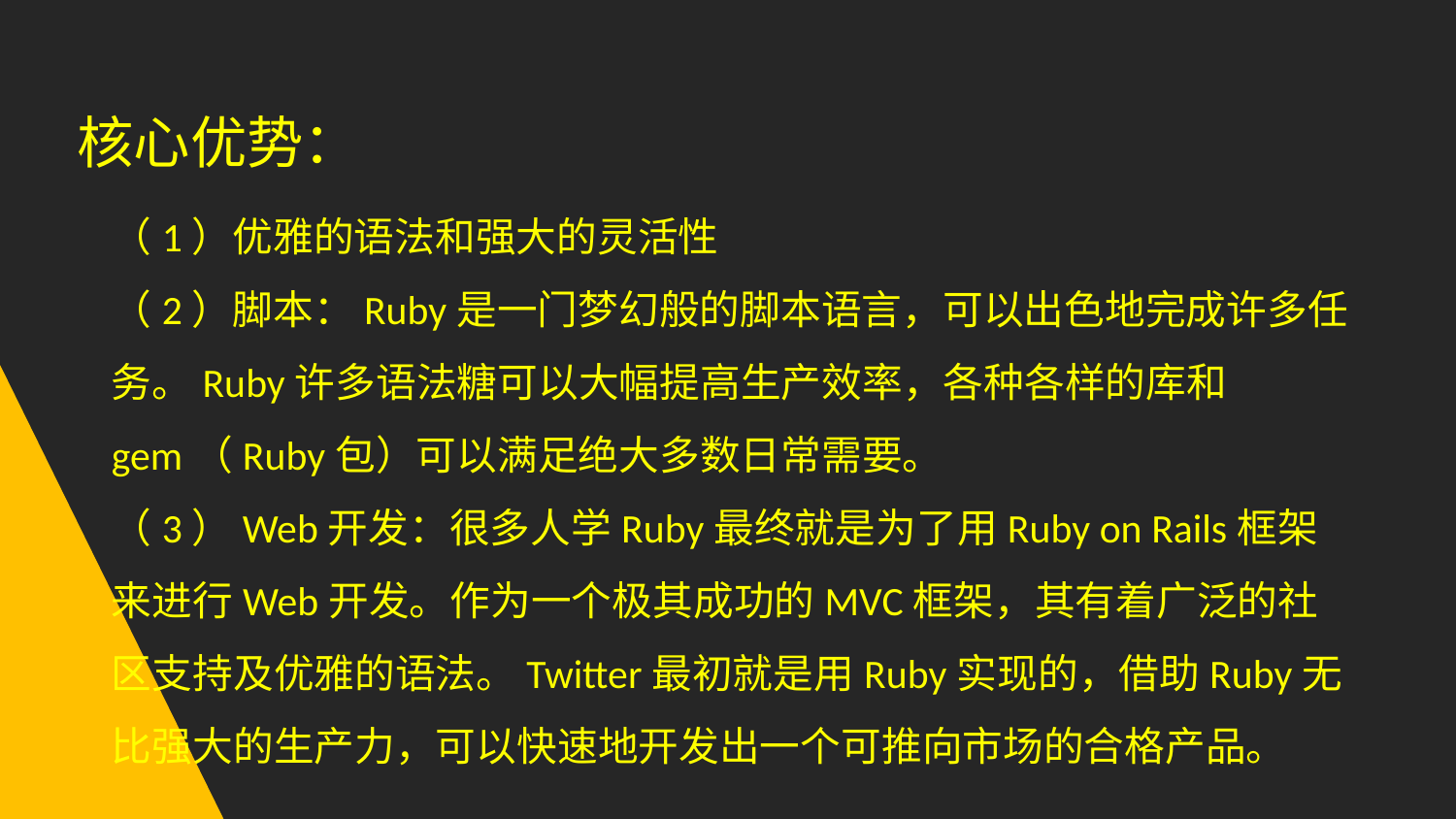

核心优势：
（1）优雅的语法和强大的灵活性
（2）脚本：Ruby是一门梦幻般的脚本语言，可以出色地完成许多任务。Ruby许多语法糖可以大幅提高生产效率，各种各样的库和gem（Ruby包）可以满足绝大多数日常需要。
（3）Web开发：很多人学Ruby最终就是为了用Ruby on Rails框架来进行Web开发。作为一个极其成功的MVC框架，其有着广泛的社区支持及优雅的语法。Twitter最初就是用Ruby实现的，借助Ruby无比强大的生产力，可以快速地开发出一个可推向市场的合格产品。